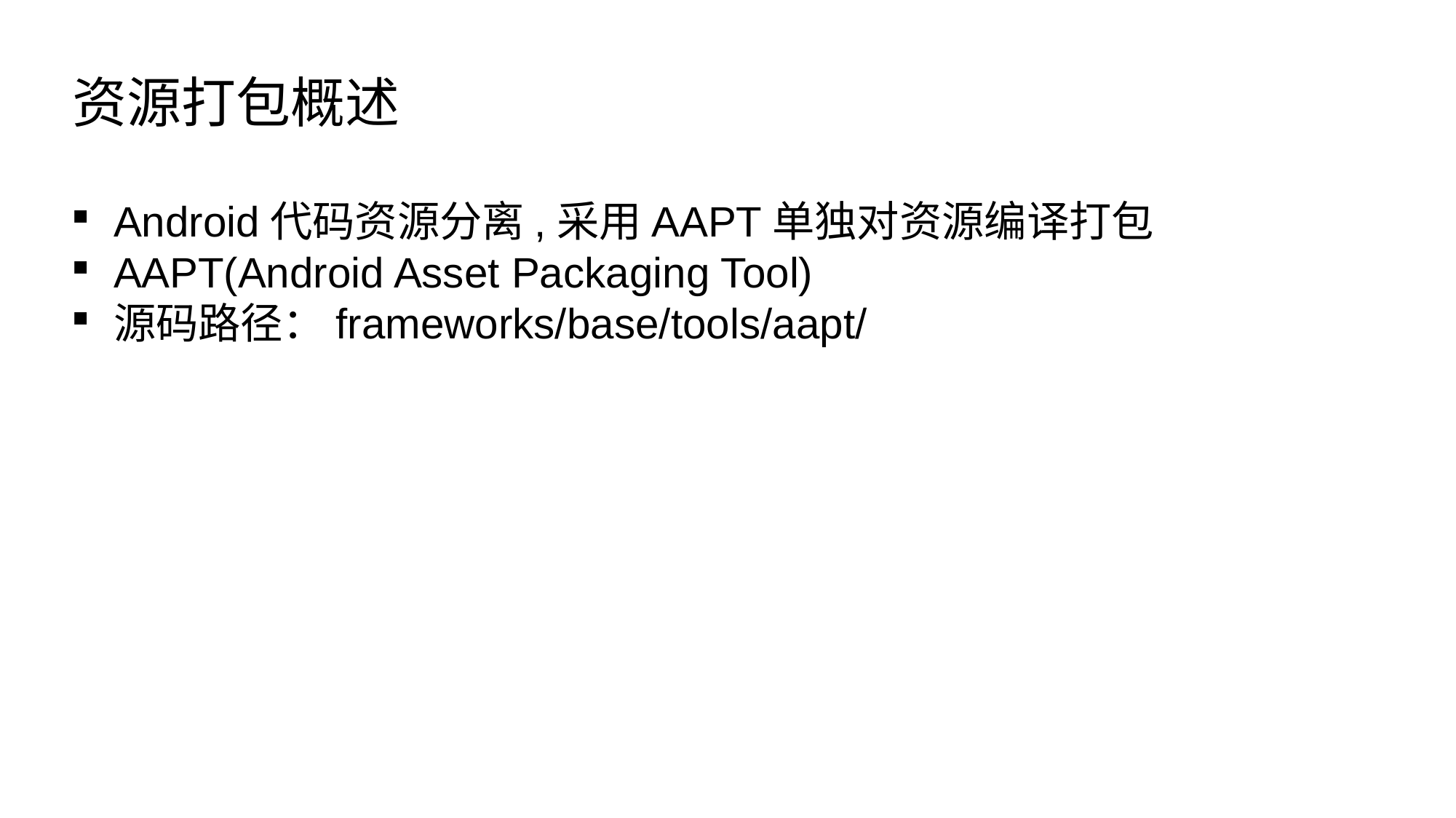

资源打包概述
Android代码资源分离,采用AAPT单独对资源编译打包
AAPT(Android Asset Packaging Tool)
源码路径：frameworks/base/tools/aapt/